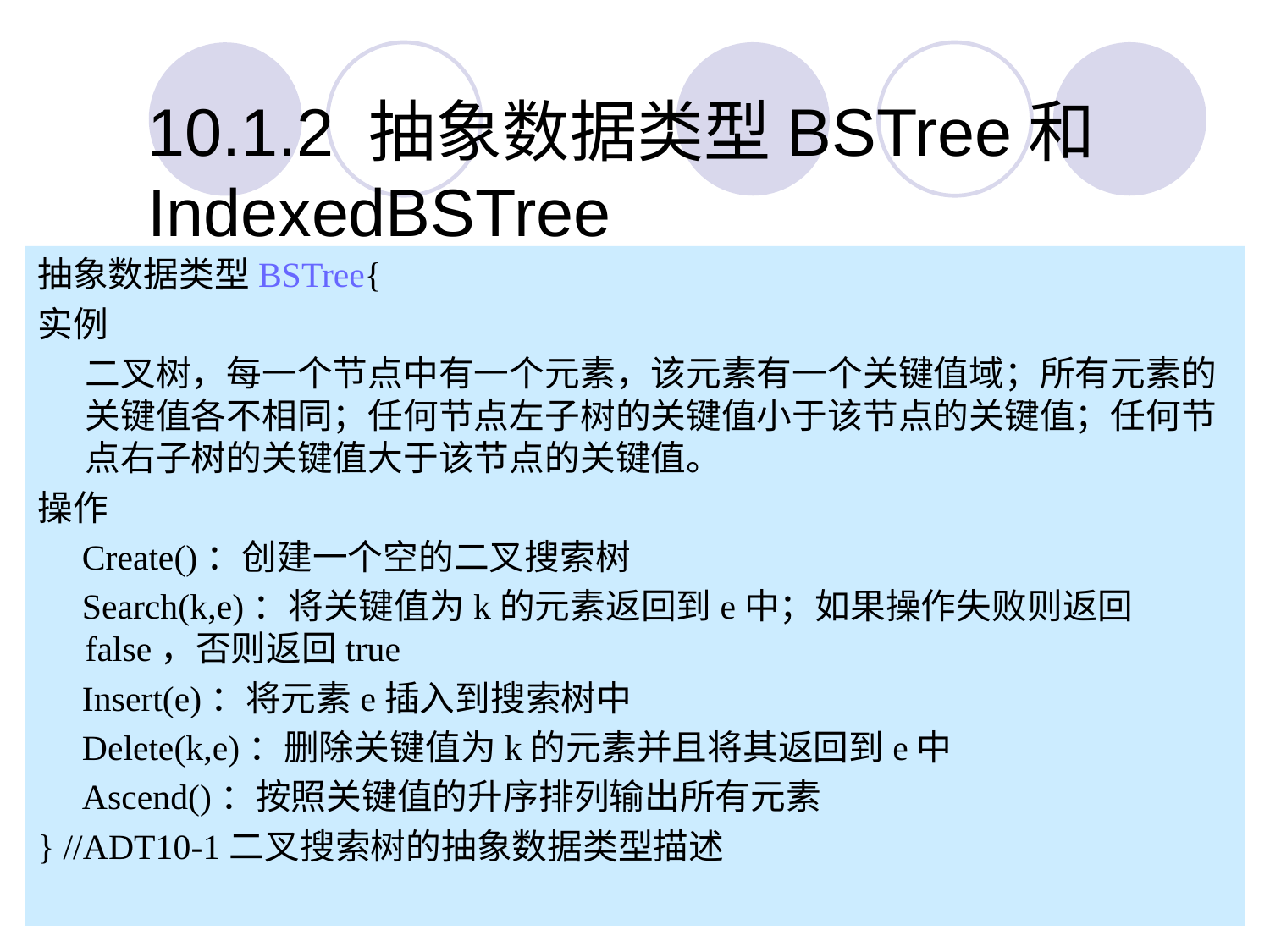

5

10.1.2 抽象数据类型BSTree和IndexedBSTree
抽象数据类型BSTree{
实例
     二叉树，每一个节点中有一个元素，该元素有一个关键值域；所有元素的关键值各不相同；任何节点左子树的关键值小于该节点的关键值；任何节点右子树的关键值大于该节点的关键值。
操作
     Create()：创建一个空的二叉搜索树
     Search(k,e)：将关键值为k的元素返回到e中；如果操作失败则返回false，否则返回true
     Insert(e)：将元素e插入到搜索树中
     Delete(k,e)：删除关键值为k的元素并且将其返回到e中
     Ascend()：按照关键值的升序排列输出所有元素
} //ADT10-1二叉搜索树的抽象数据类型描述